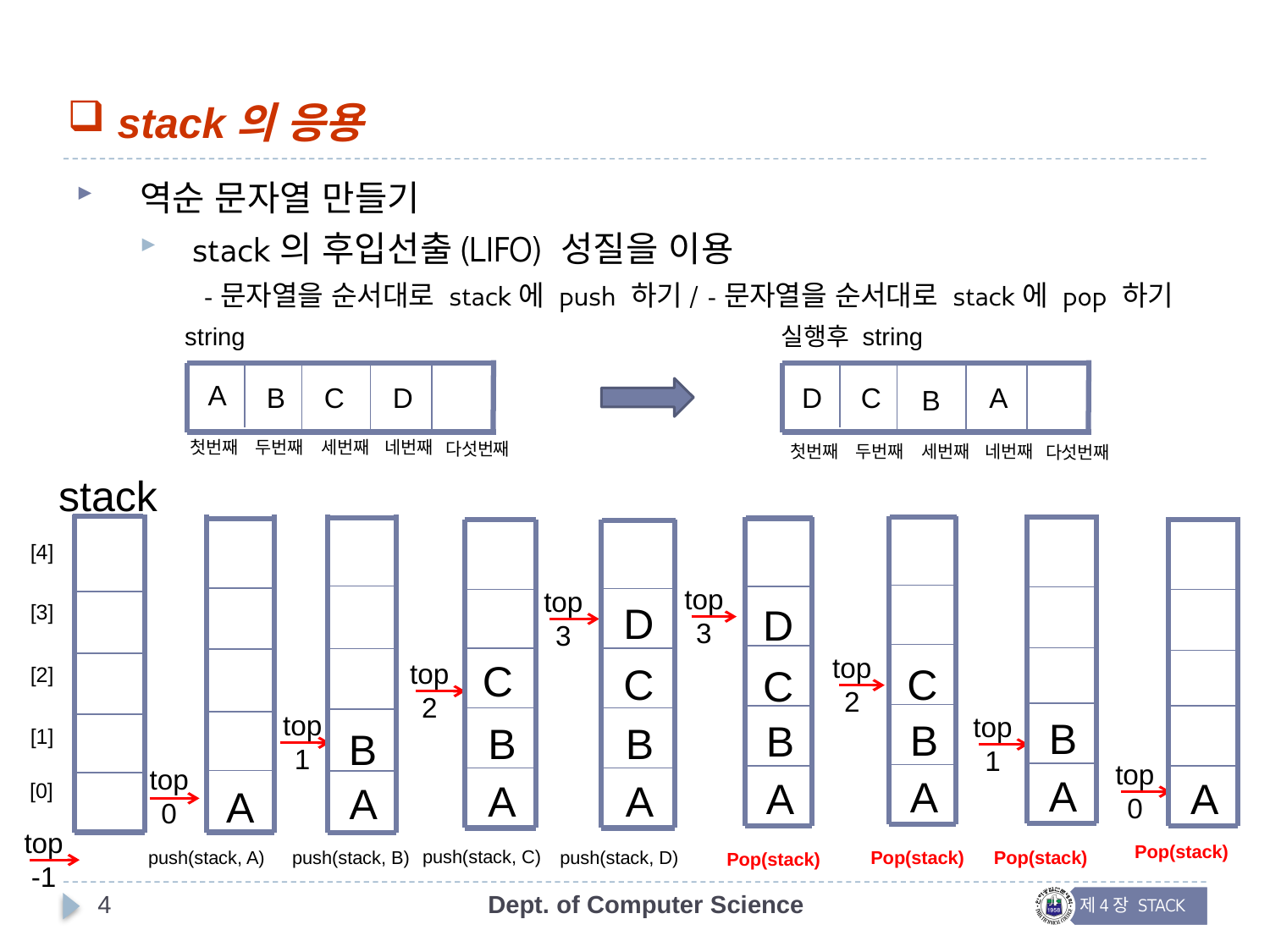

stack의 응용
역순 문자열 만들기
stack의 후입선출(LIFO) 성질을 이용
-문자열을 순서대로 stack에 push 하기/ -문자열을 순서대로 stack에 pop 하기

string
실행후 string
A
D
A
B
C
D
C
B

두번째
첫번째
세번째
네번째
다섯번째
두번째
첫번째
세번째
네번째
다섯번째
stack
A
B
A
B
A
B
A
B
A
[4]
top
3
top
3
D
D
[3]
top
2
C
top
2
C
C
C
[2]
top
1
top
1
B
B
[1]
top
0
top
0
A
A
[0]
A
top
-1
Pop(stack)
push(stack, C)
push(stack, A)
push(stack, B)
push(stack, D)
Pop(stack)
Pop(stack)
Pop(stack)
4
Dept. of Computer Science